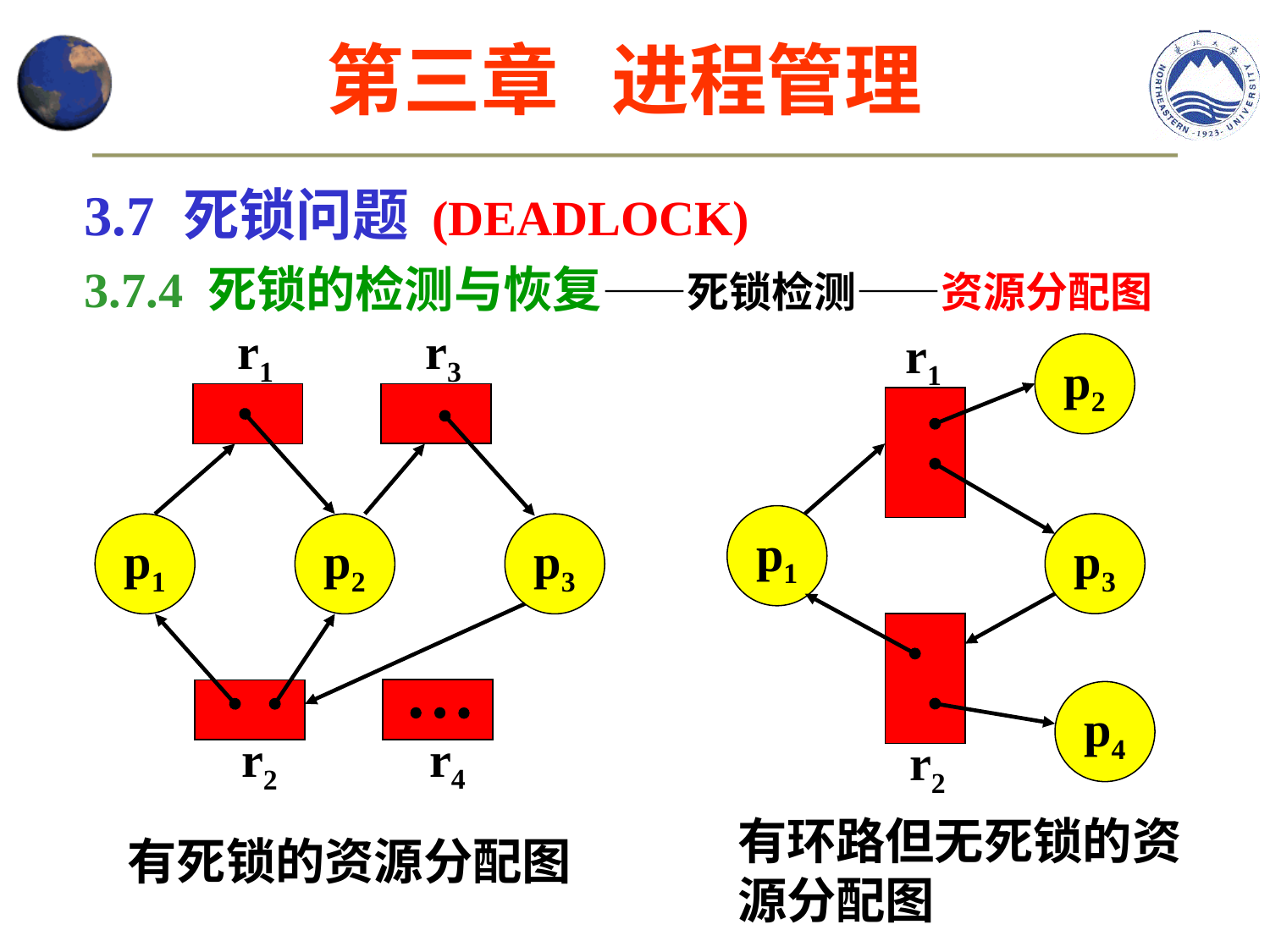

第三章   进程管理
3.7 死锁问题 (DEADLOCK)
3.7.4 死锁的检测与恢复——死锁检测——资源分配图
r3
r1

p1
p2
p3

r4
r2
有死锁的资源分配图
r1
p2

p1
p3

p4

r2
有环路但无死锁的资源分配图